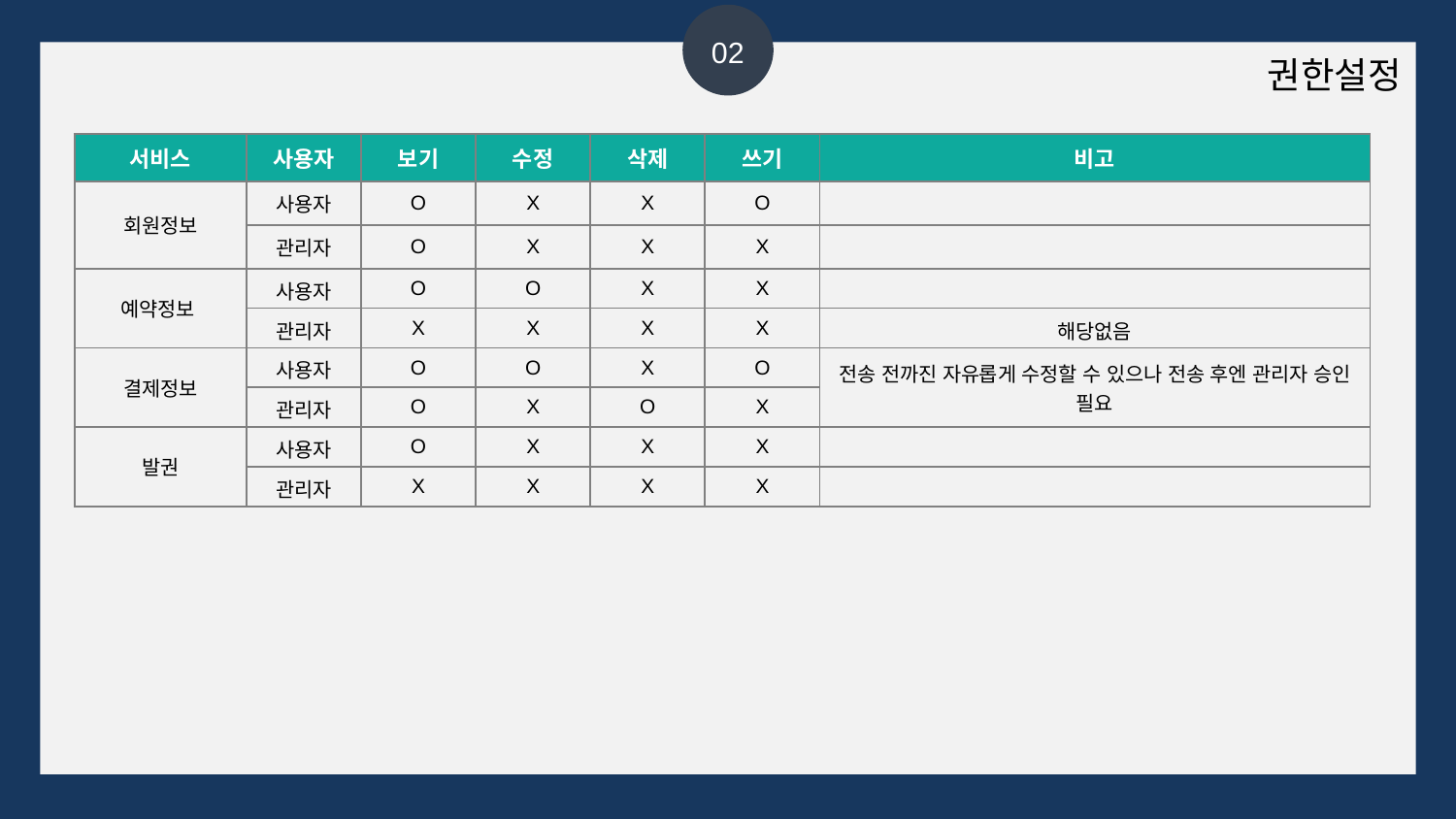

02

권한설정

| 서비스 | 사용자 | 보기 | 수정 | 삭제 | 쓰기 | 비고 |
| --- | --- | --- | --- | --- | --- | --- |
| 회원정보 | 사용자 | O | X | X | O |  |
|  | 관리자 | O | X | X | X |  |
| 예약정보 | 사용자 | O | O | X | X |  |
|  | 관리자 | X | X | X | X | 해당없음 |
| 결제정보 | 사용자 | O | O | X | O | 전송 전까진 자유롭게 수정할 수 있으나 전송 후엔 관리자 승인 필요 |
|  | 관리자 | O | X | O | X |  |
| 발권 | 사용자 | O | X | X | X |  |
|  | 관리자 | X | X | X | X |  |